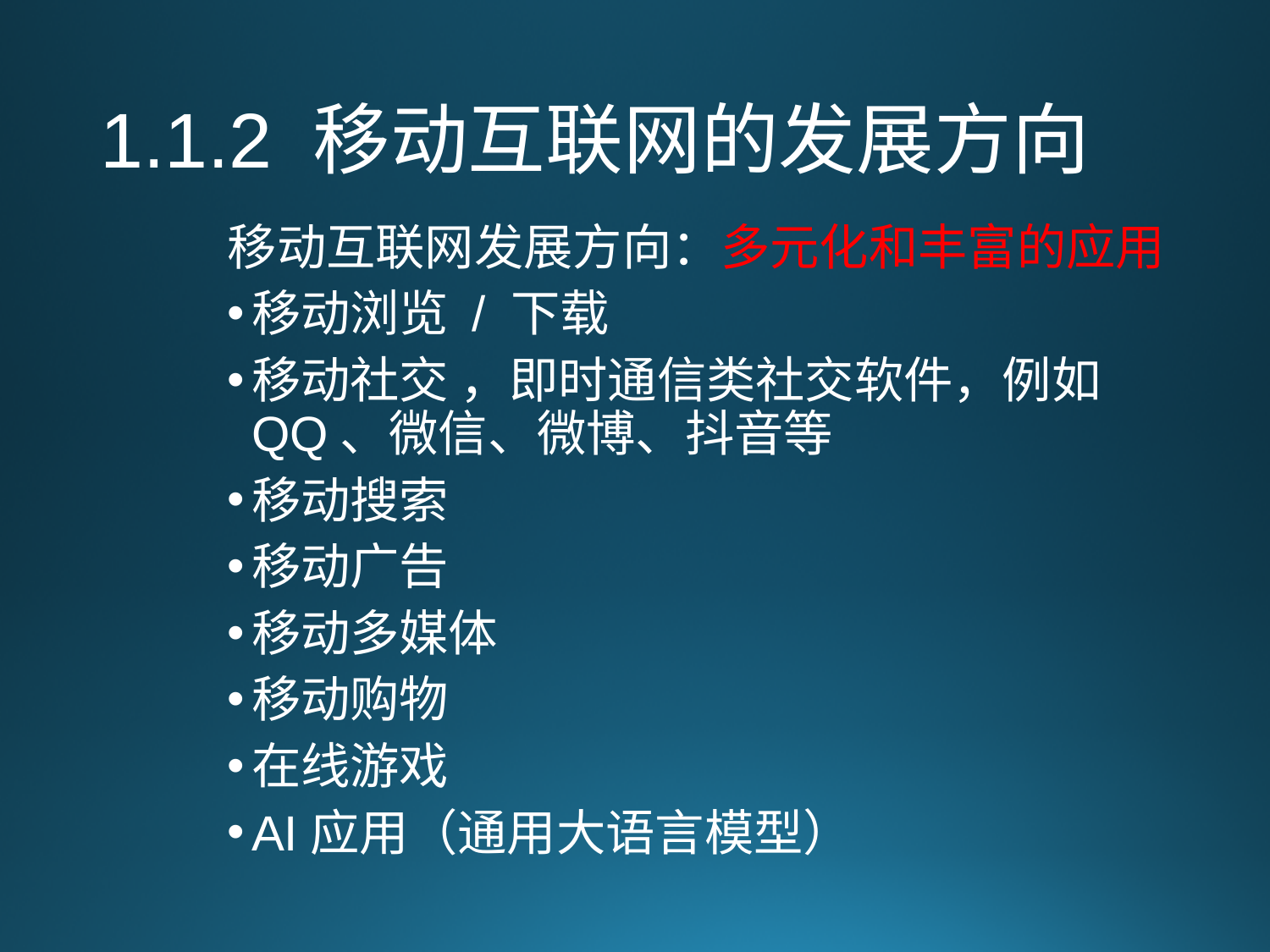

# 1.1.2 移动互联网的发展方向
移动互联网发展方向：多元化和丰富的应用
移动浏览 / 下载
移动社交 ，即时通信类社交软件，例如 QQ、微信、微博、抖音等
移动搜索
移动广告
移动多媒体
移动购物
在线游戏
AI应用（通用大语言模型）